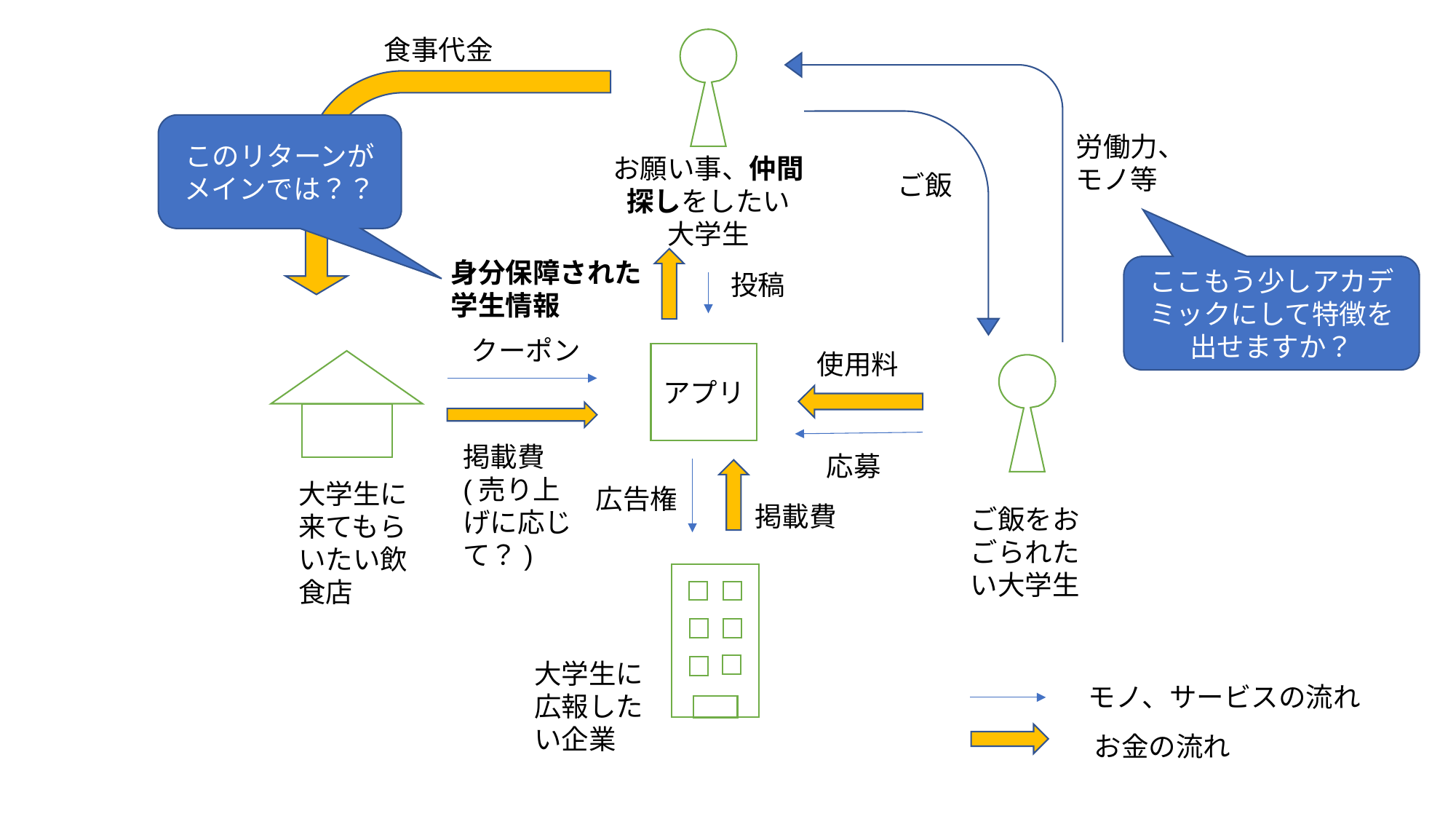

食事代金

このリターンがメインでは？？
労働力、モノ等

お願い事、仲間探しをしたい
大学生
ご飯

身分保障された学生情報
ここもう少しアカデミックにして特徴を出せますか？
投稿
クーポン

使用料
アプリ

掲載費
(売り上げに応じて？)
応募

大学生に来てもらいたい飲食店
広告権
掲載費
ご飯をおごられたい大学生

大学生に広報したい企業

モノ、サービスの流れ

お金の流れ